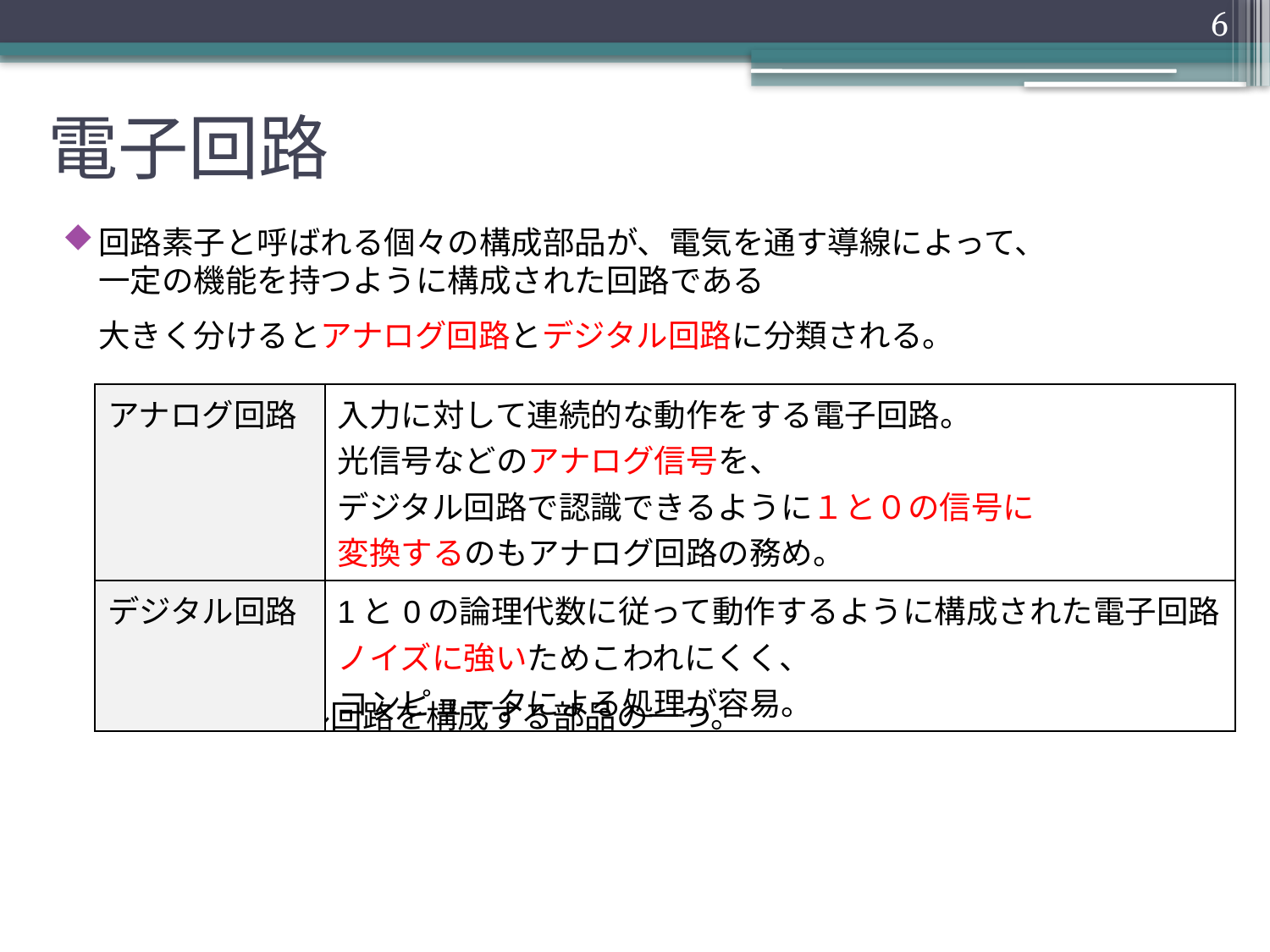

6
# 電子回路
回路素子と呼ばれる個々の構成部品が、電気を通す導線によって、
一定の機能を持つように構成された回路である
大きく分けるとアナログ回路とデジタル回路に分類される。
CPUもデジタル回路を構成する部品の一つ。
| アナログ回路 | 入力に対して連続的な動作をする電子回路。 光信号などのアナログ信号を、 デジタル回路で認識できるように１と０の信号に 変換するのもアナログ回路の務め。 |
| --- | --- |
| デジタル回路 | 1と0の論理代数に従って動作するように構成された電子回路 ノイズに強いためこわれにくく、 コンピュータによる処理が容易。 |